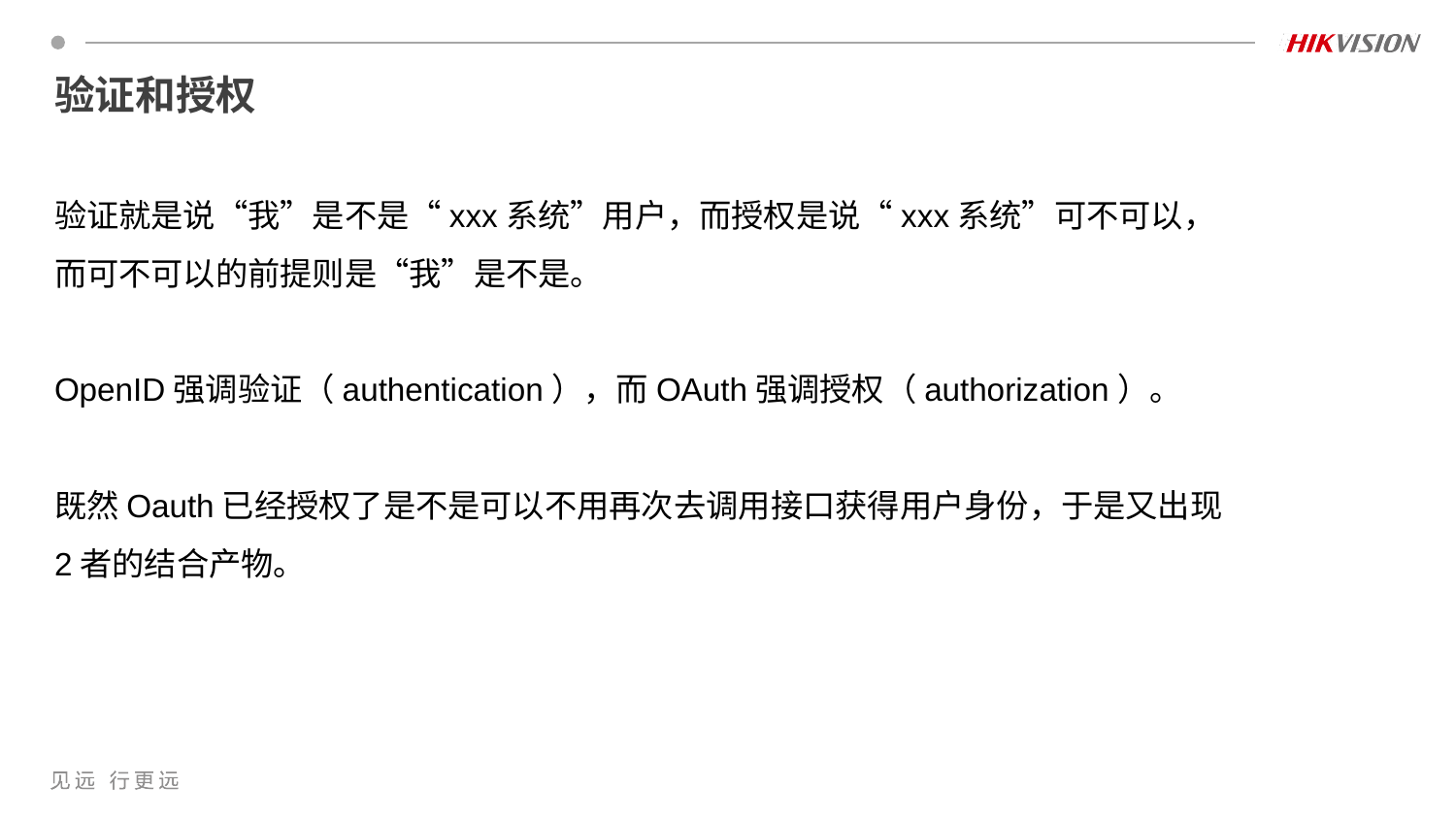

# 验证和授权
验证就是说“我”是不是“xxx系统”用户，而授权是说“xxx系统”可不可以，而可不可以的前提则是“我”是不是。

OpenID强调验证（authentication），而OAuth强调授权（authorization）。

既然Oauth已经授权了是不是可以不用再次去调用接口获得用户身份，于是又出现2者的结合产物。